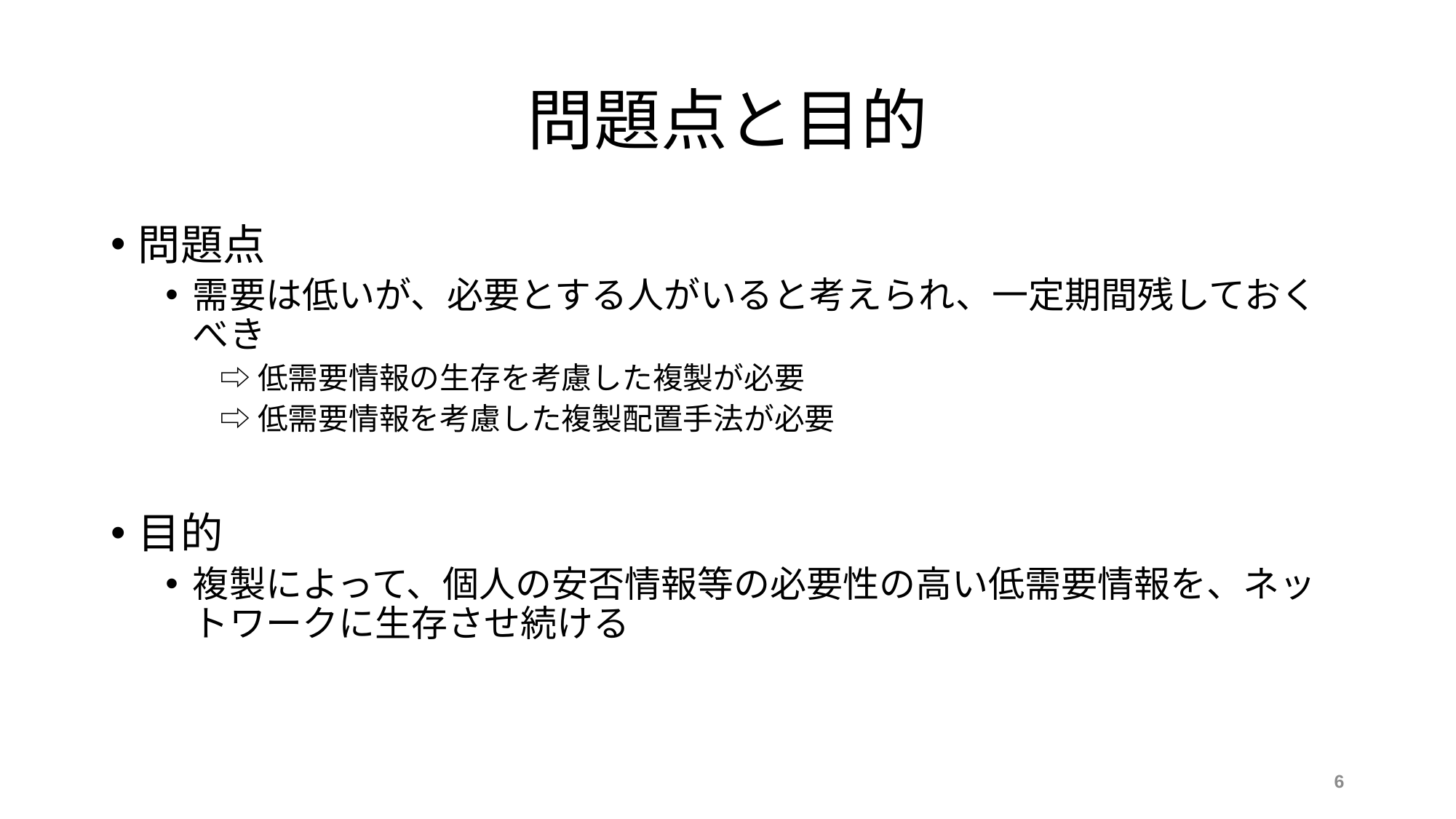

# 問題点と目的
問題点
需要は低いが、必要とする人がいると考えられ、一定期間残しておくべき
⇨低需要情報の生存を考慮した複製が必要
⇨低需要情報を考慮した複製配置手法が必要

目的
複製によって、個人の安否情報等の必要性の高い低需要情報を、ネットワークに生存させ続ける
6